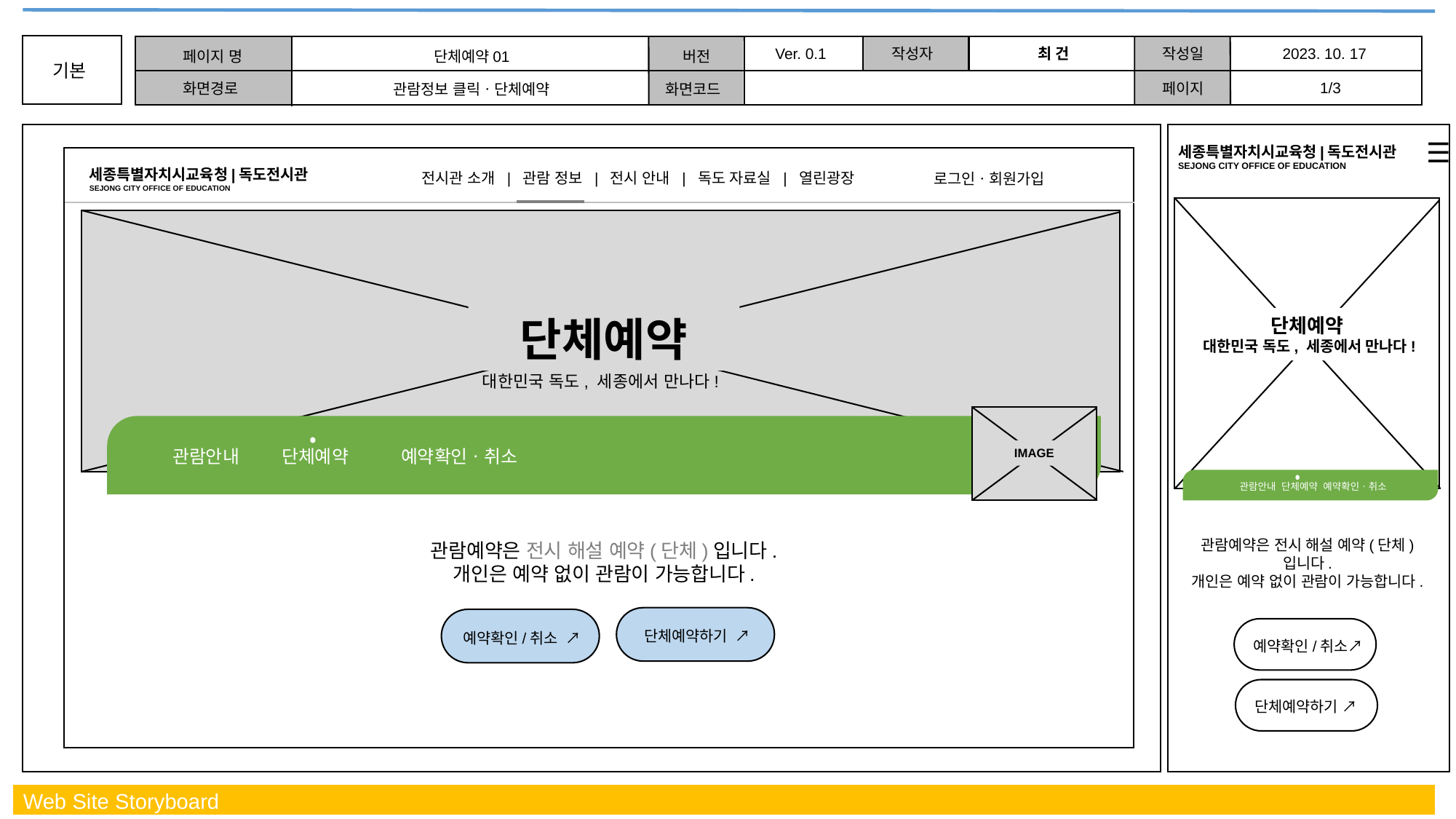

Ver. 0.1
2023. 10. 17
최 건
작성자
작성일
버전
페이지 명
단체예약01
1/3
화면경로
페이지
관람정보 클릭ㆍ단체예약
화면코드
기본

단체예약
대한민국 독도, 세종에서 만나다!
☰
세종특별자치시교육청|독도전시관
SEJONG CITY OFFICE OF EDUCATION

관람안내  단체예약  예약확인ㆍ취소

관람예약은 전시 해설 예약(단체)
입니다.
개인은 예약 없이 관람이 가능합니다.

예약확인/취소↗

단체예약하기 ↗

세종특별자치시교육청|독도전시관
SEJONG CITY OFFICE OF EDUCATION
전시관 소개  |  관람 정보  |  전시 안내  |  독도 자료실  |  열린광장
로그인ㆍ회원가입

단체예약
대한민국 독도, 세종에서 만나다!

IMAGE

관람안내	단체예약	  예약확인ㆍ취소
관람예약은 전시 해설 예약(단체)입니다.
개인은 예약 없이 관람이 가능합니다.

단체예약하기  ↗

예약확인/취소  ↗
Web Site Storyboard